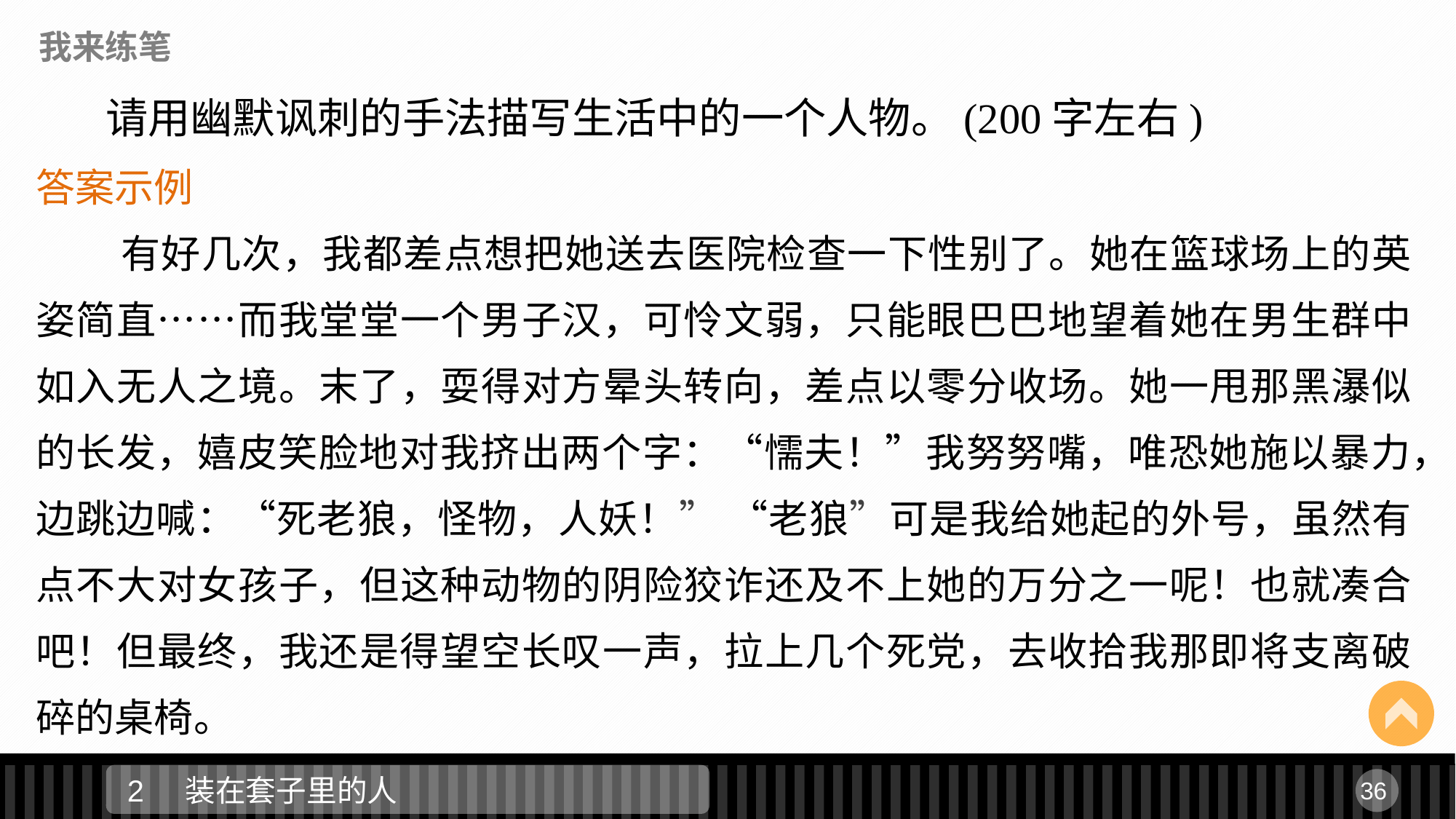

我来练笔
      请用幽默讽刺的手法描写生活中的一个人物。(200字左右)
答案示例
有好几次，我都差点想把她送去医院检查一下性别了。她在篮球场上的英姿简直……而我堂堂一个男子汉，可怜文弱，只能眼巴巴地望着她在男生群中如入无人之境。末了，耍得对方晕头转向，差点以零分收场。她一甩那黑瀑似的长发，嬉皮笑脸地对我挤出两个字：“懦夫！”我努努嘴，唯恐她施以暴力，边跳边喊：“死老狼，怪物，人妖！” “老狼”可是我给她起的外号，虽然有点不大对女孩子，但这种动物的阴险狡诈还及不上她的万分之一呢！也就凑合吧！但最终，我还是得望空长叹一声，拉上几个死党，去收拾我那即将支离破碎的桌椅。